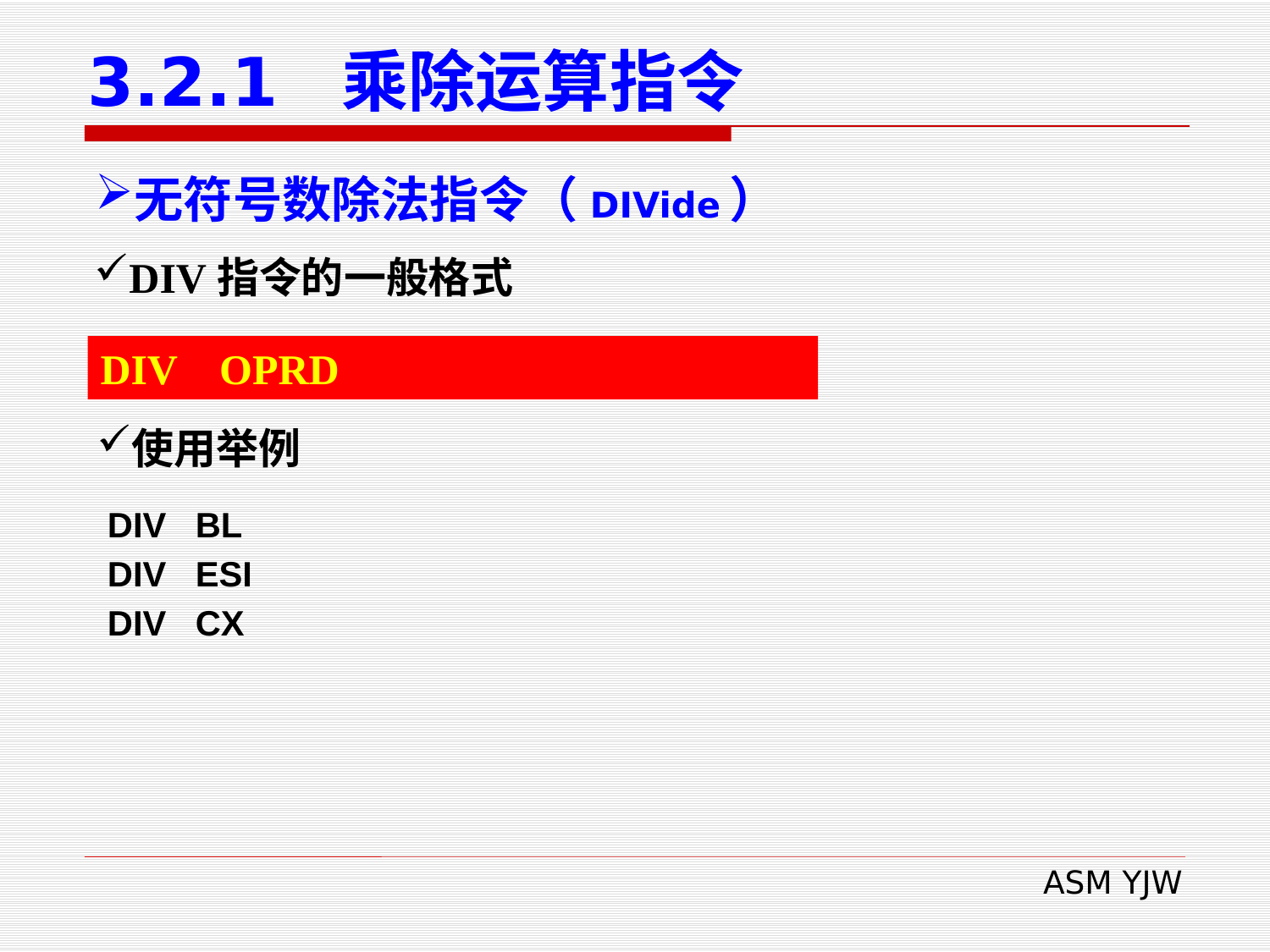

# 3.2.1  乘除运算指令
无符号数除法指令（DIVide）
DIV指令的一般格式
DIV    OPRD
使用举例
DIV   BL
DIV   ESI
DIV   CX